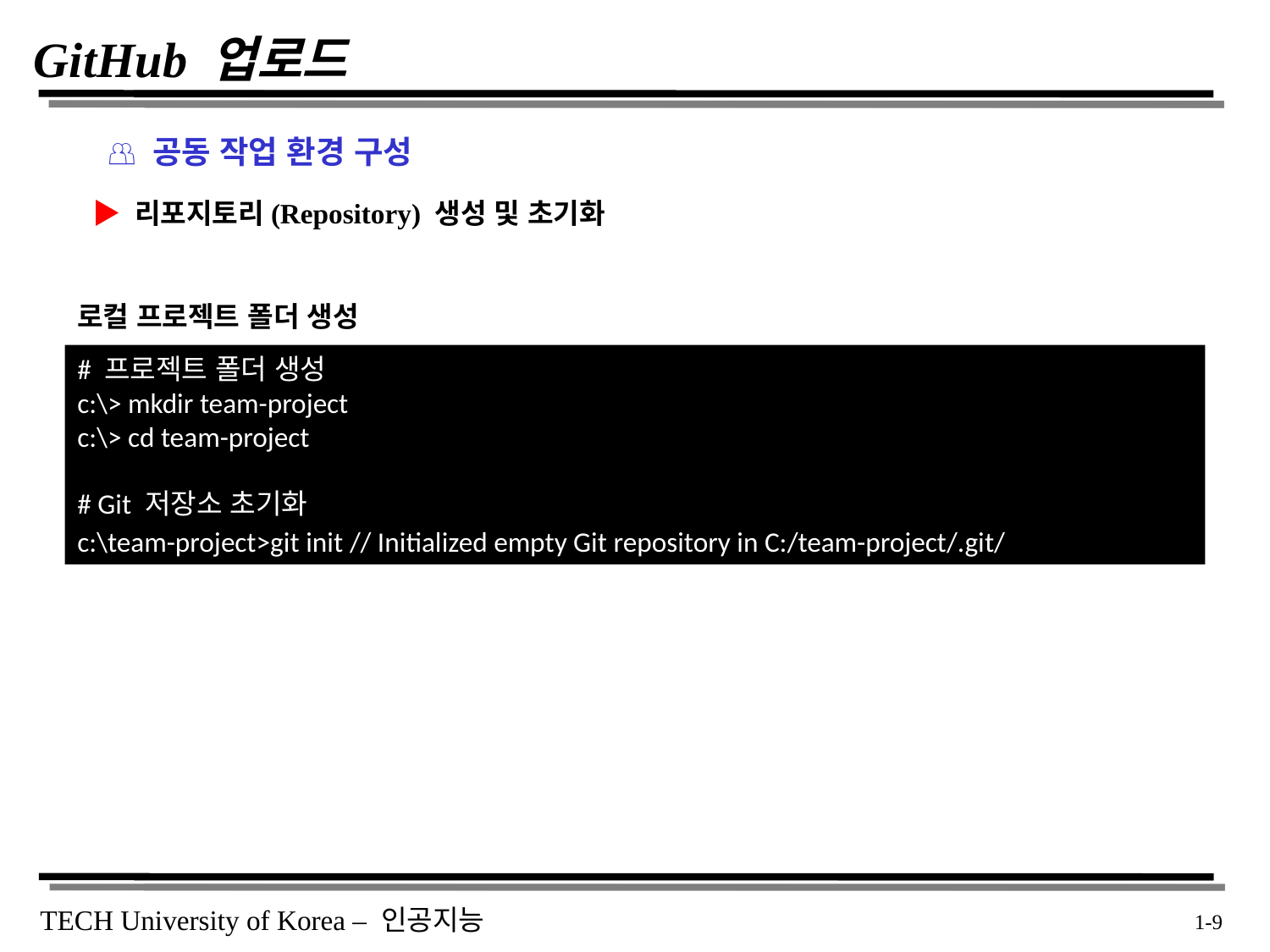

# GitHub 업로드
👥 공동 작업 환경 구성

▶ 리포지토리(Repository) 생성 및 초기화
로컬 프로젝트 폴더 생성
# 프로젝트 폴더 생성
c:\> mkdir team-project
c:\> cd team-project

# Git 저장소 초기화
c:\team-project>git init // Initialized empty Git repository in C:/team-project/.git/2
 1-9